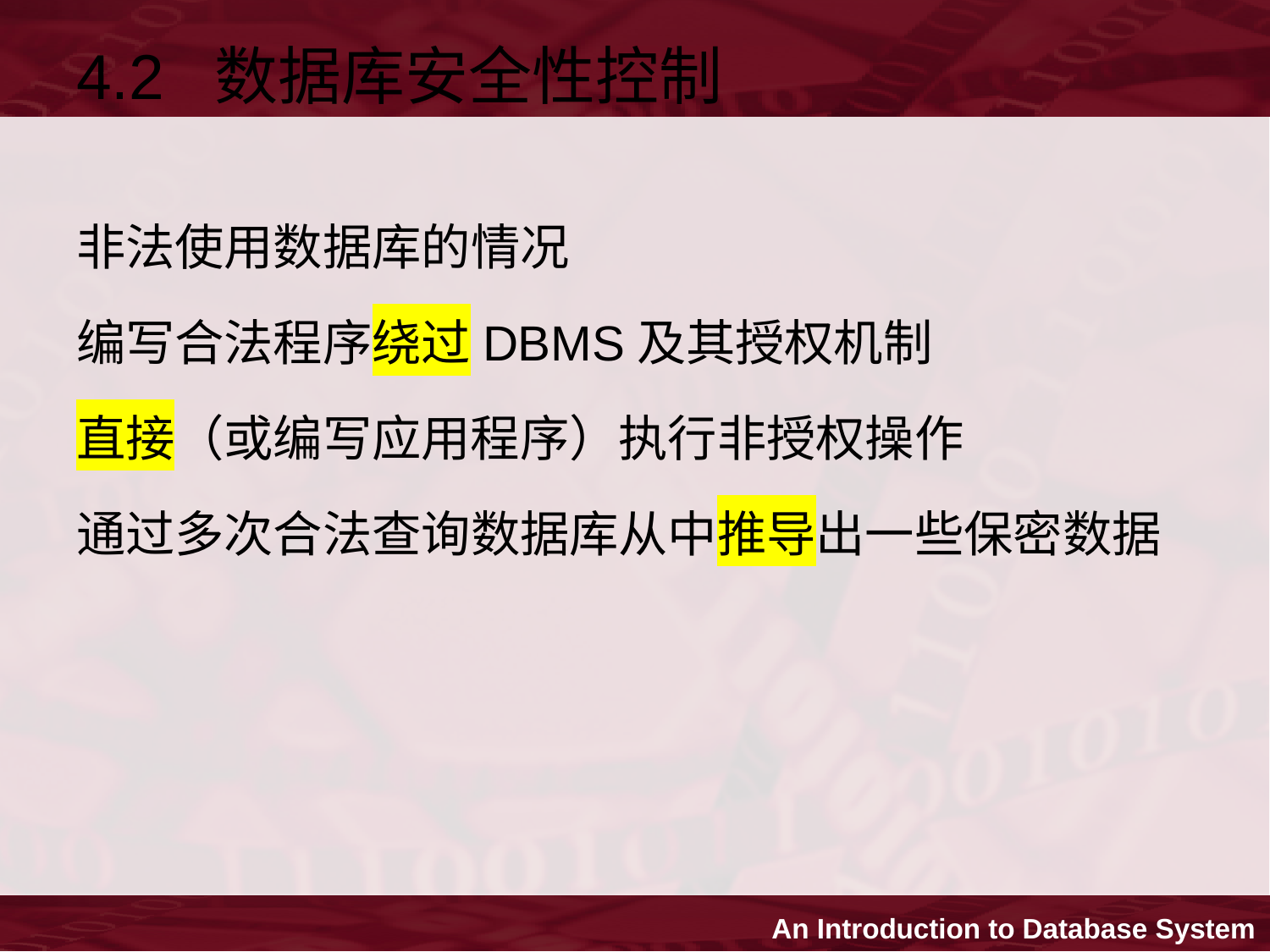

4.2  数据库安全性控制
非法使用数据库的情况
编写合法程序绕过DBMS及其授权机制
直接（或编写应用程序）执行非授权操作
通过多次合法查询数据库从中推导出一些保密数据